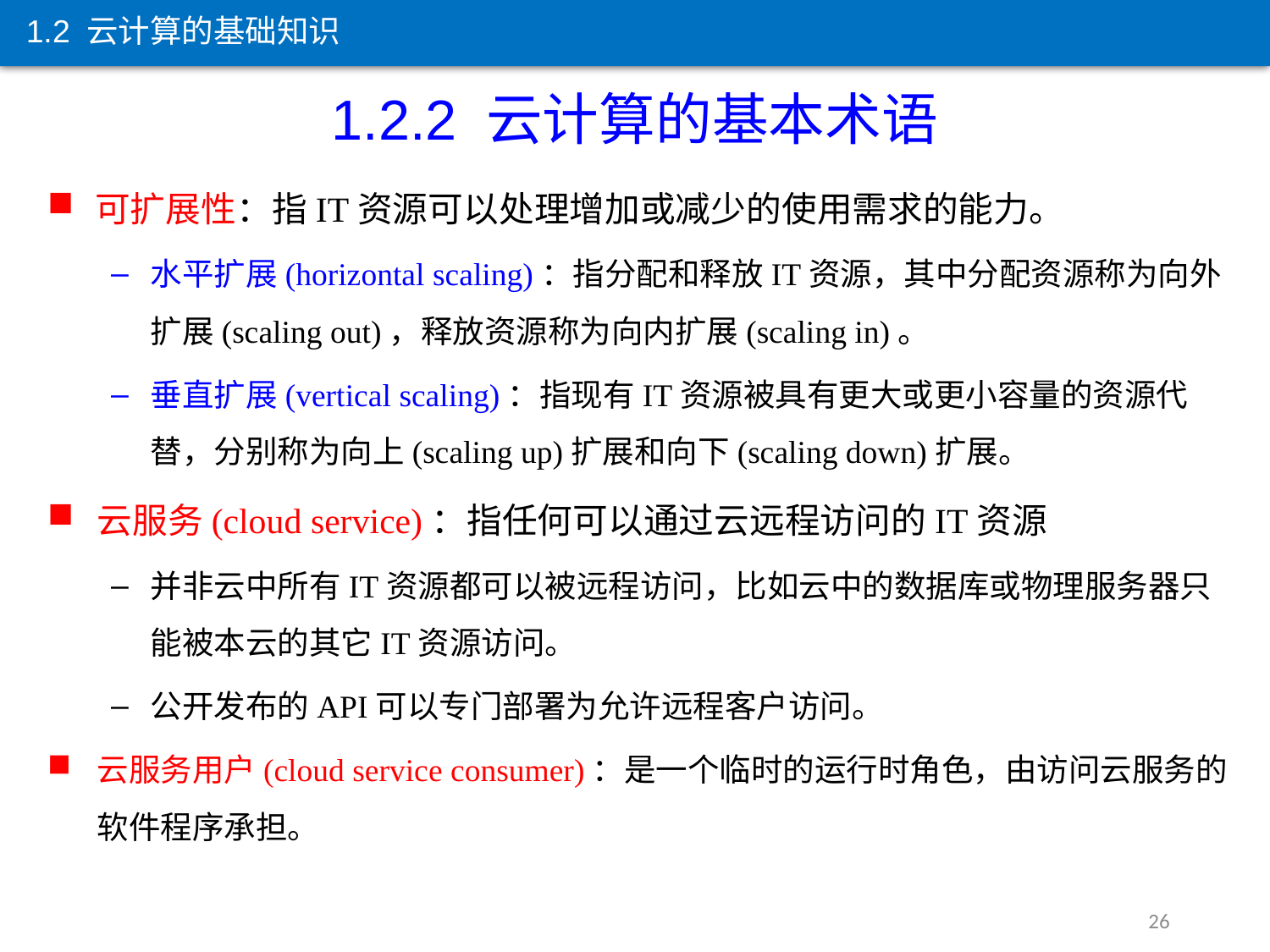

1.2 云计算的基础知识
1.2.2 云计算的基本术语
可扩展性：指IT资源可以处理增加或减少的使用需求的能力。
水平扩展(horizontal scaling)：指分配和释放IT资源，其中分配资源称为向外扩展(scaling out)，释放资源称为向内扩展(scaling in)。
垂直扩展(vertical scaling)：指现有IT资源被具有更大或更小容量的资源代替，分别称为向上(scaling up)扩展和向下(scaling down)扩展。
云服务(cloud service)：指任何可以通过云远程访问的IT资源
并非云中所有IT资源都可以被远程访问，比如云中的数据库或物理服务器只能被本云的其它IT资源访问。
公开发布的API可以专门部署为允许远程客户访问。
云服务用户(cloud service consumer)：是一个临时的运行时角色，由访问云服务的软件程序承担。
26